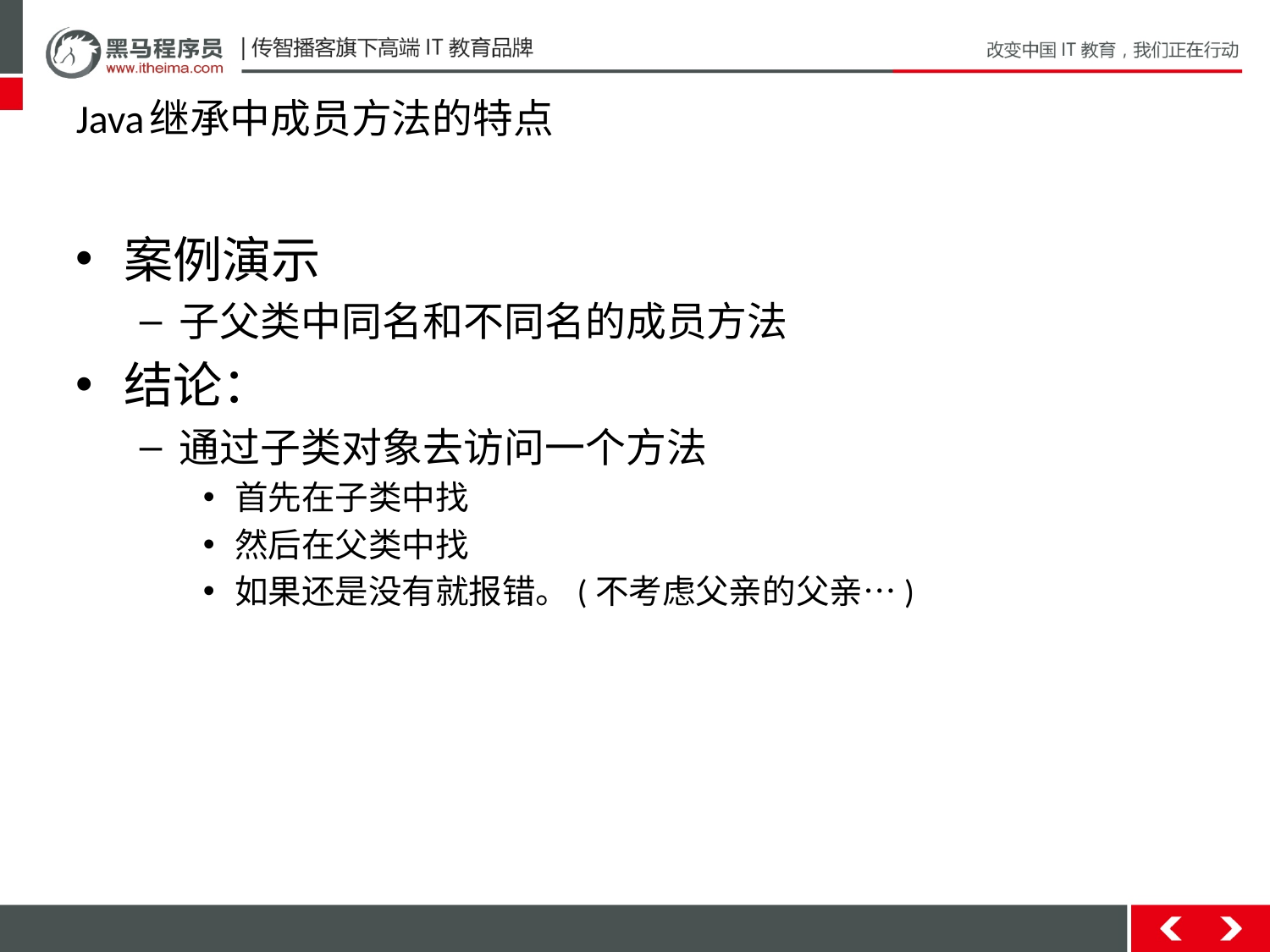

# Java继承中成员方法的特点
案例演示
子父类中同名和不同名的成员方法
结论：
通过子类对象去访问一个方法
首先在子类中找
然后在父类中找
如果还是没有就报错。(不考虑父亲的父亲…)